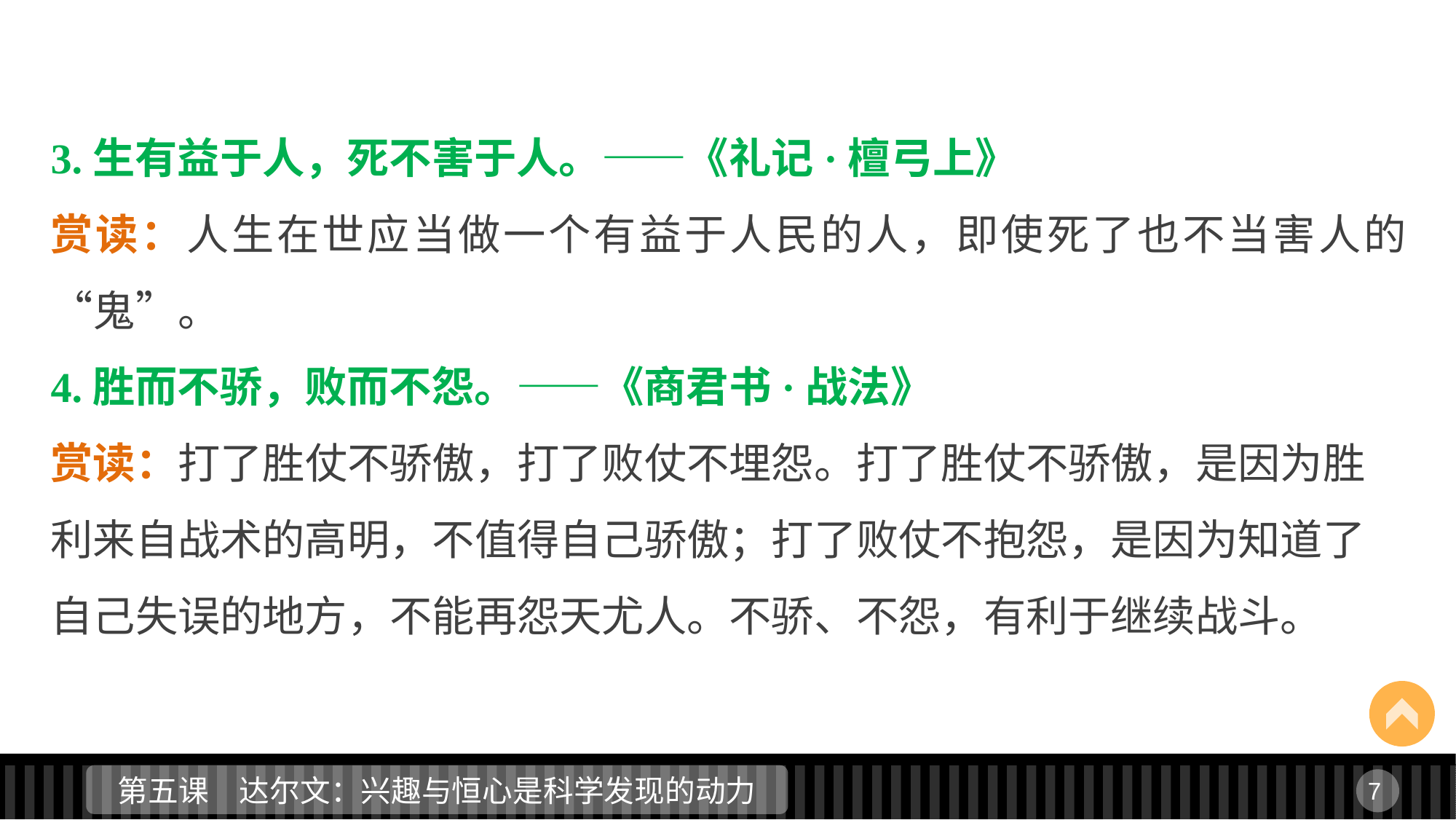

3.生有益于人，死不害于人。——《礼记·檀弓上》
赏读：人生在世应当做一个有益于人民的人，即使死了也不当害人的“鬼”。
4.胜而不骄，败而不怨。——《商君书·战法》
赏读：打了胜仗不骄傲，打了败仗不埋怨。打了胜仗不骄傲，是因为胜利来自战术的高明，不值得自己骄傲；打了败仗不抱怨，是因为知道了自己失误的地方，不能再怨天尤人。不骄、不怨，有利于继续战斗。